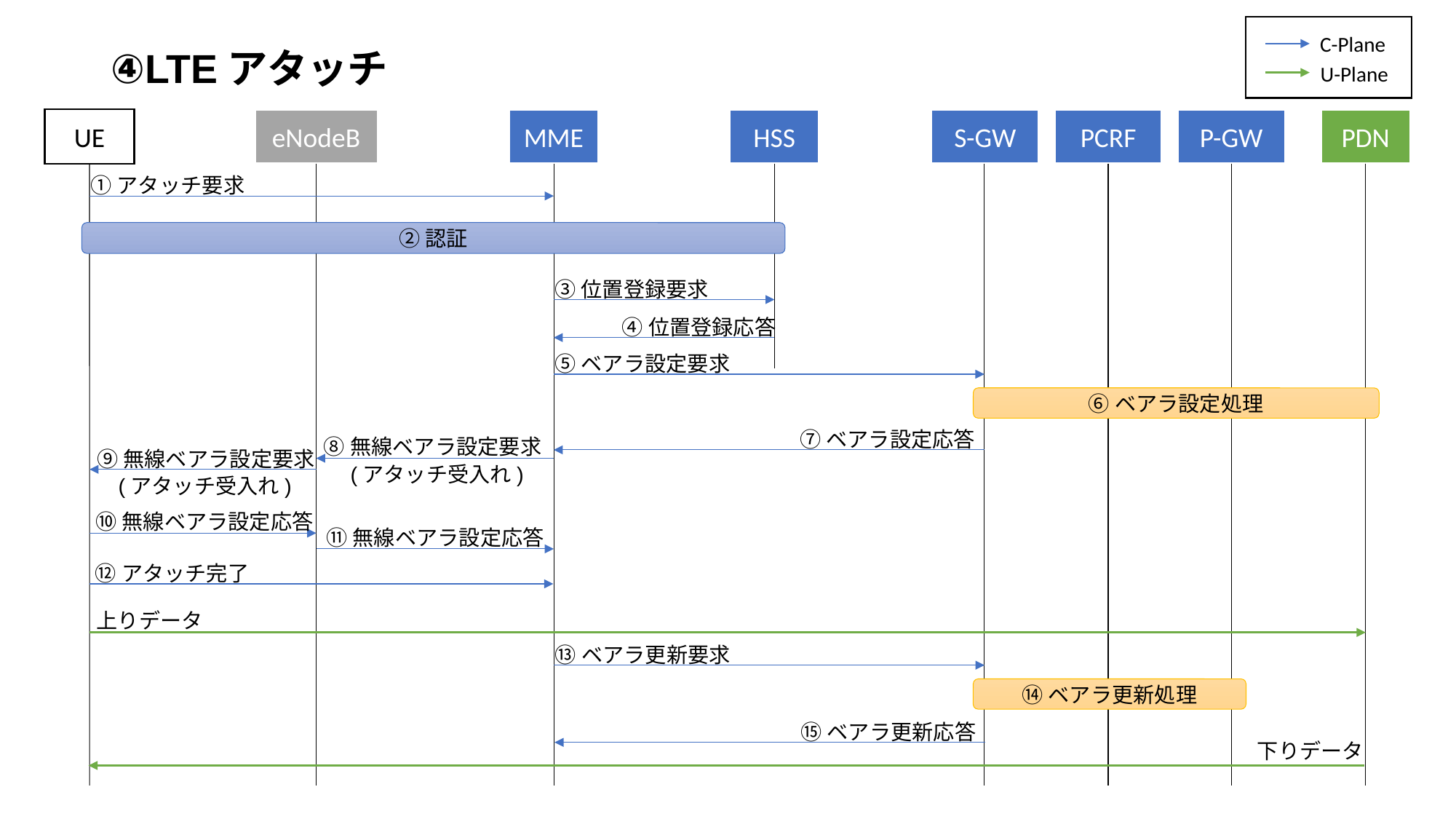

C-Plane
# ④LTEアタッチ
U-Plane
UE
eNodeB
MME
HSS
S-GW
PCRF
P-GW
PDN
①アタッチ要求
②認証
③位置登録要求
④位置登録応答
⑤ベアラ設定要求
⑥ベアラ設定処理
⑦ベアラ設定応答
⑧無線ベアラ設定要求
⑨無線ベアラ設定要求
(アタッチ受入れ)
(アタッチ受入れ)
⑩無線ベアラ設定応答
⑪無線ベアラ設定応答
⑫アタッチ完了
上りデータ
⑬ベアラ更新要求
⑭ベアラ更新処理
⑮ベアラ更新応答
下りデータ